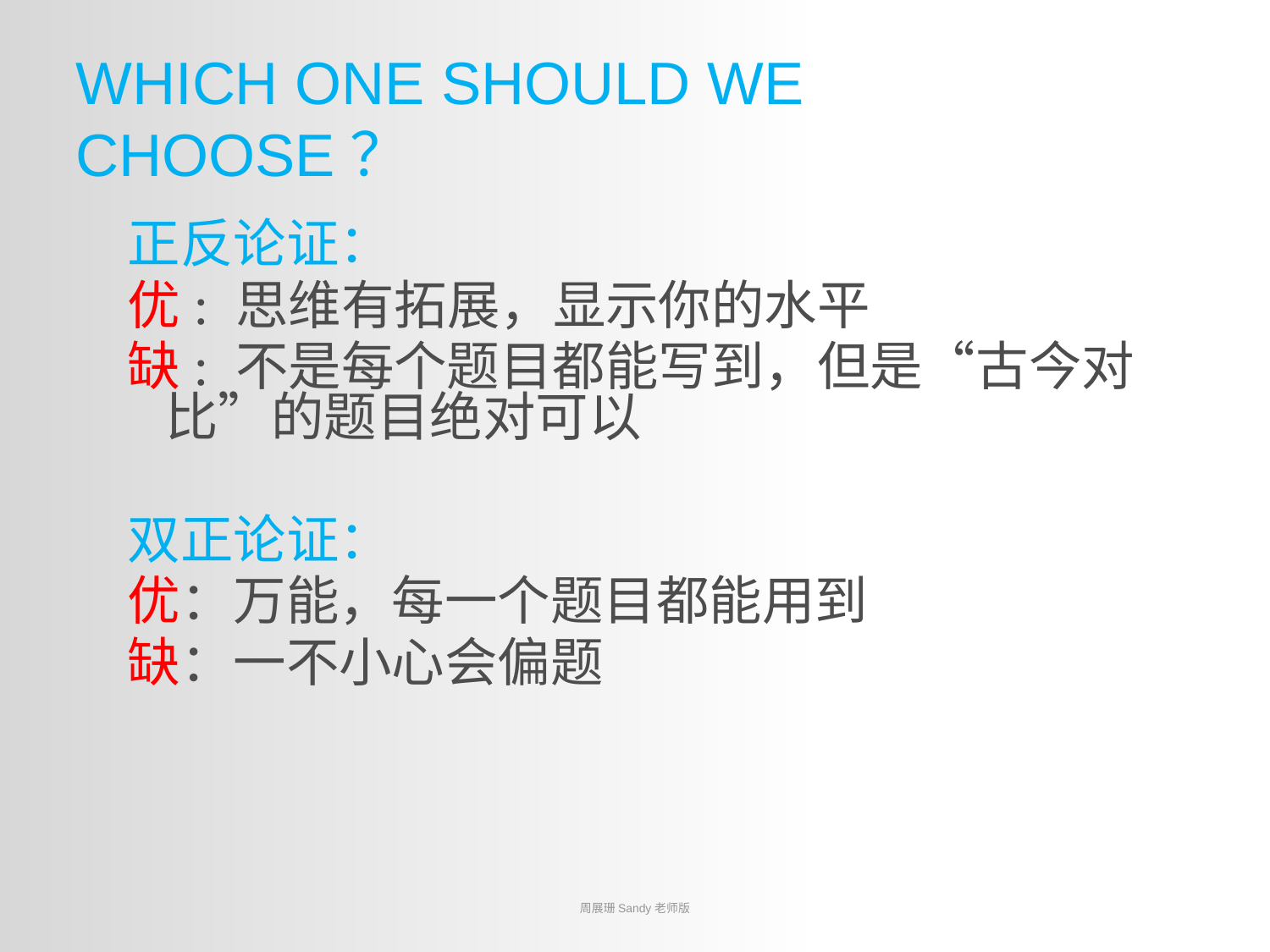

which one should we choose？
正反论证：
优: 思维有拓展，显示你的水平
缺: 不是每个题目都能写到，但是“古今对比”的题目绝对可以

双正论证：
优：万能，每一个题目都能用到
缺：一不小心会偏题

周展珊Sandy老师版